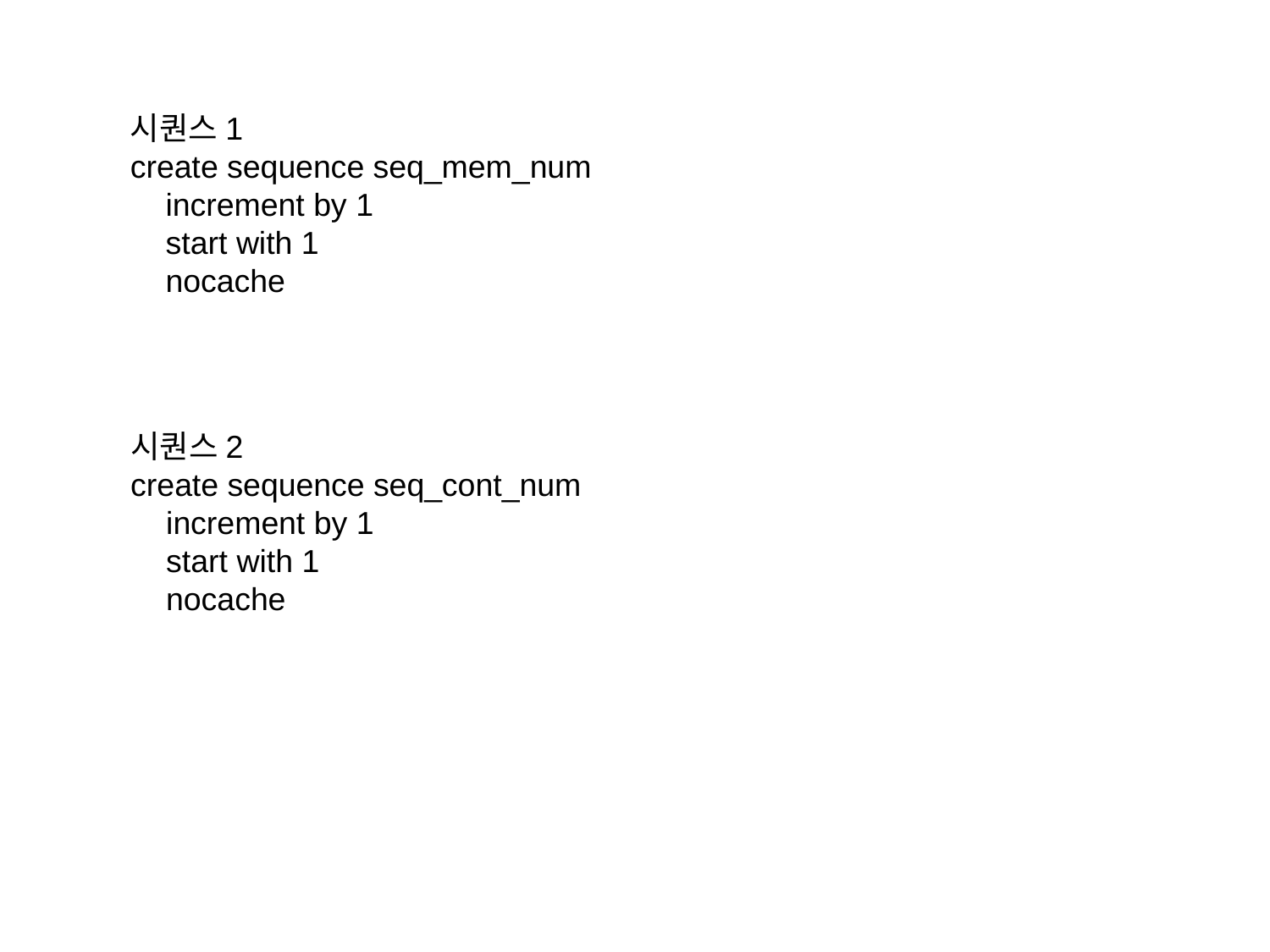

시퀀스1
create sequence seq_mem_num
    increment by 1
    start with 1
    nocache
시퀀스2
create sequence seq_cont_num
    increment by 1
    start with 1
    nocache